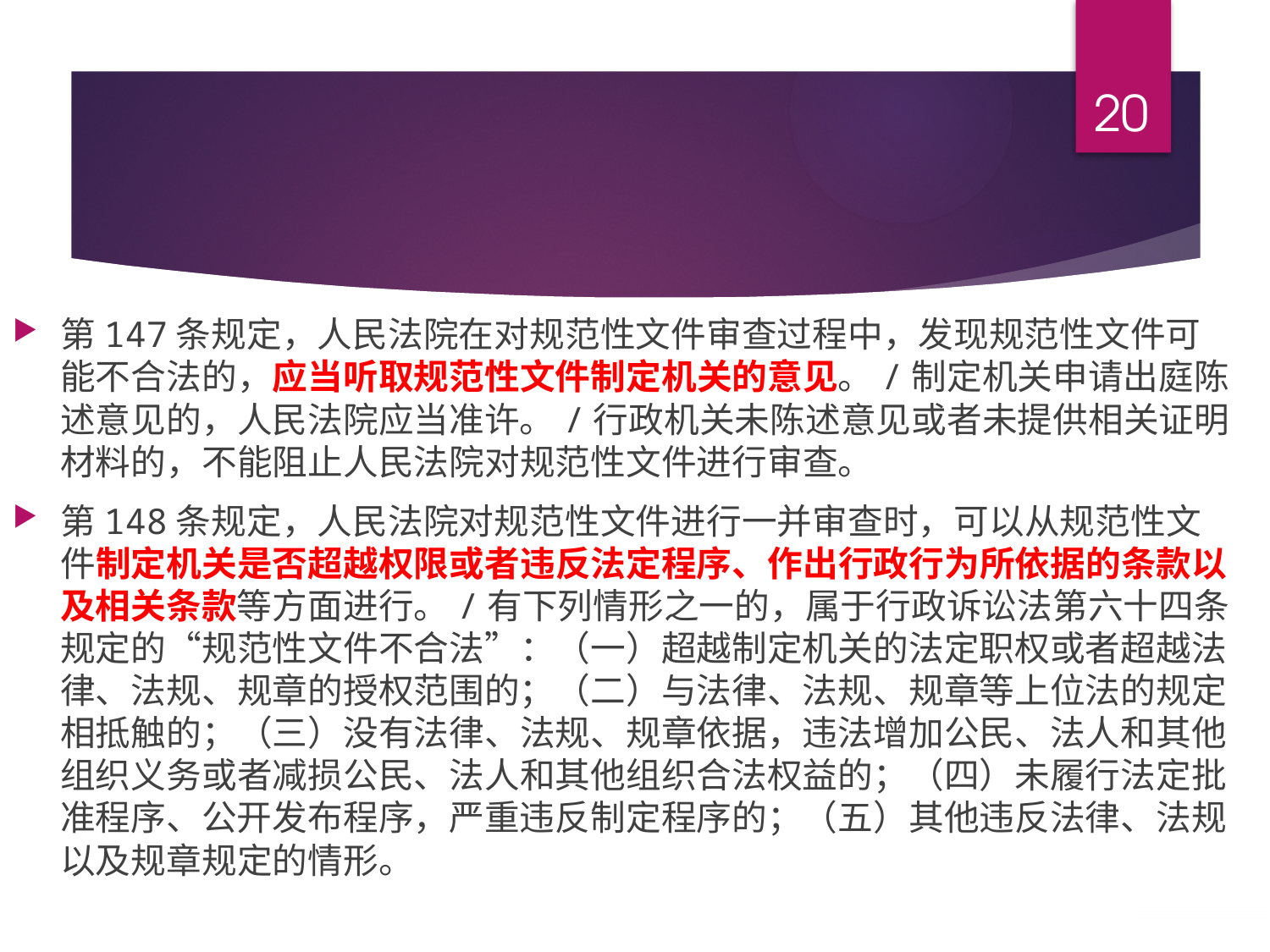

20
#
第147条规定，人民法院在对规范性文件审查过程中，发现规范性文件可能不合法的，应当听取规范性文件制定机关的意见。/制定机关申请出庭陈述意见的，人民法院应当准许。/行政机关未陈述意见或者未提供相关证明材料的，不能阻止人民法院对规范性文件进行审查。
第148条规定，人民法院对规范性文件进行一并审查时，可以从规范性文件制定机关是否超越权限或者违反法定程序、作出行政行为所依据的条款以及相关条款等方面进行。/有下列情形之一的，属于行政诉讼法第六十四条规定的“规范性文件不合法”：（一）超越制定机关的法定职权或者超越法律、法规、规章的授权范围的；（二）与法律、法规、规章等上位法的规定相抵触的；（三）没有法律、法规、规章依据，违法增加公民、法人和其他组织义务或者减损公民、法人和其他组织合法权益的；（四）未履行法定批准程序、公开发布程序，严重违反制定程序的；（五）其他违反法律、法规以及规章规定的情形。